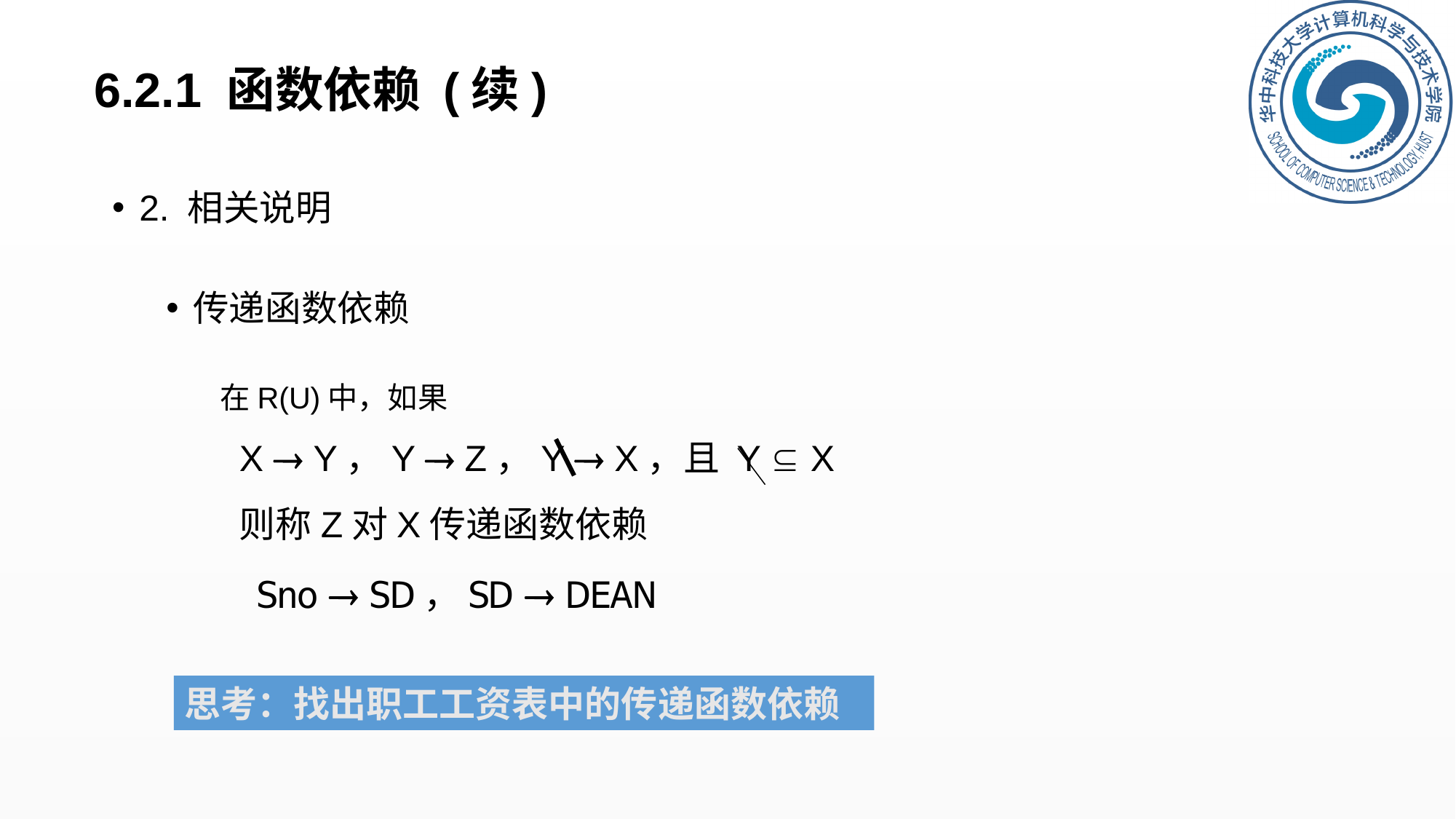

# 6.2.1 函数依赖 (续)
2. 相关说明

传递函数依赖

在R(U)中，如果

X → Y，Y → Z，Y → X，且 Y ⊆ X

则称Z对X传递函数依赖

Sno → SD，SD → DEAN
思考：找出职工工资表中的传递函数依赖